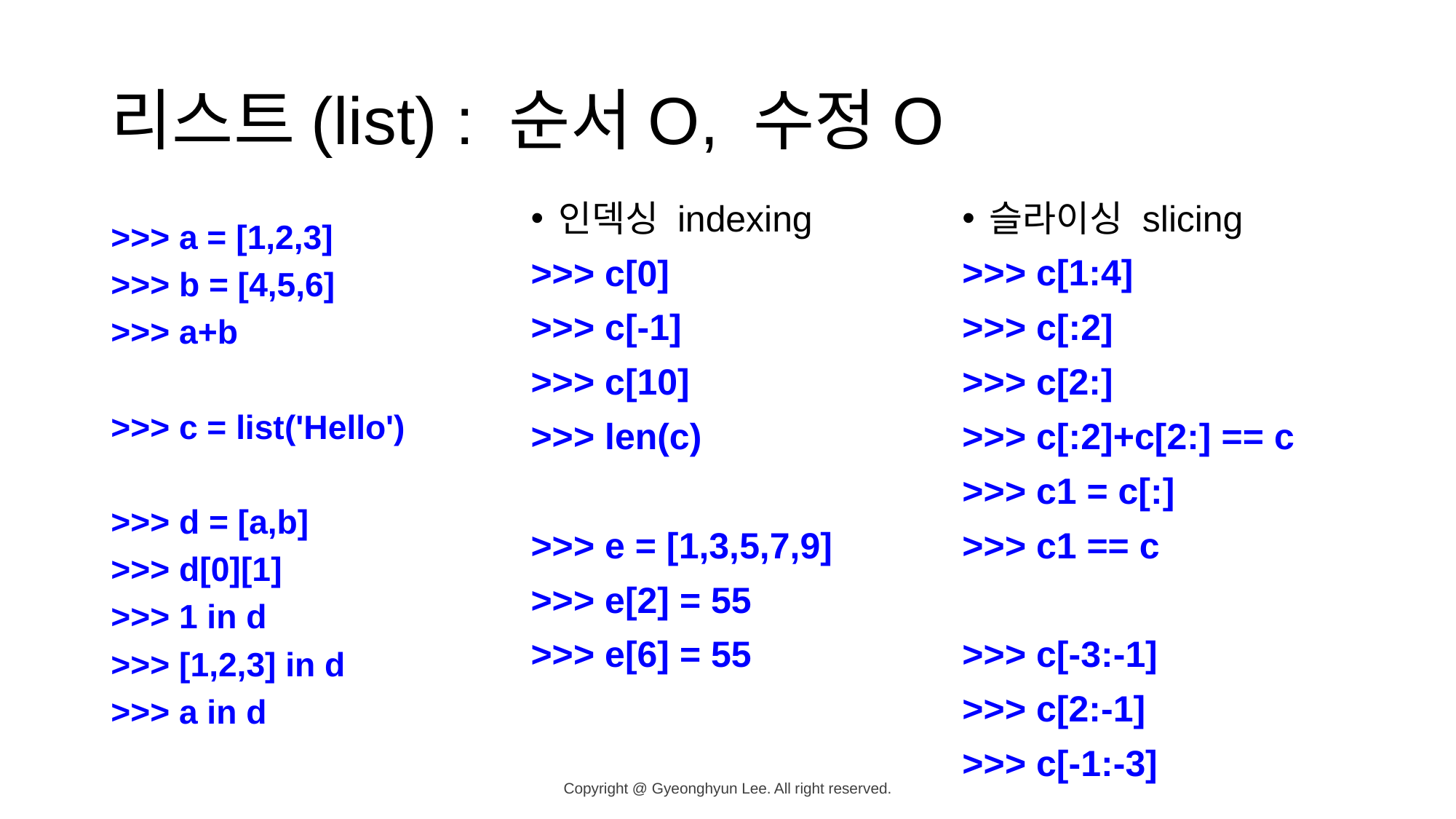

# 리스트(list) : 순서O, 수정O
슬라이싱 slicing
>>> c[1:4]
>>> c[:2]
>>> c[2:]
>>> c[:2]+c[2:] == c
>>> c1 = c[:]
>>> c1 == c

>>> c[-3:-1]
>>> c[2:-1]
>>> c[-1:-3]

인덱싱 indexing
>>> c[0]
>>> c[-1]
>>> c[10]
>>> len(c)

>>> e = [1,3,5,7,9]
>>> e[2] = 55
>>> e[6] = 55

>>> a = [1,2,3]
>>> b = [4,5,6]
>>> a+b

>>> c = list('Hello')

>>> d = [a,b]
>>> d[0][1]
>>> 1 in d
>>> [1,2,3] in d
>>> a in d